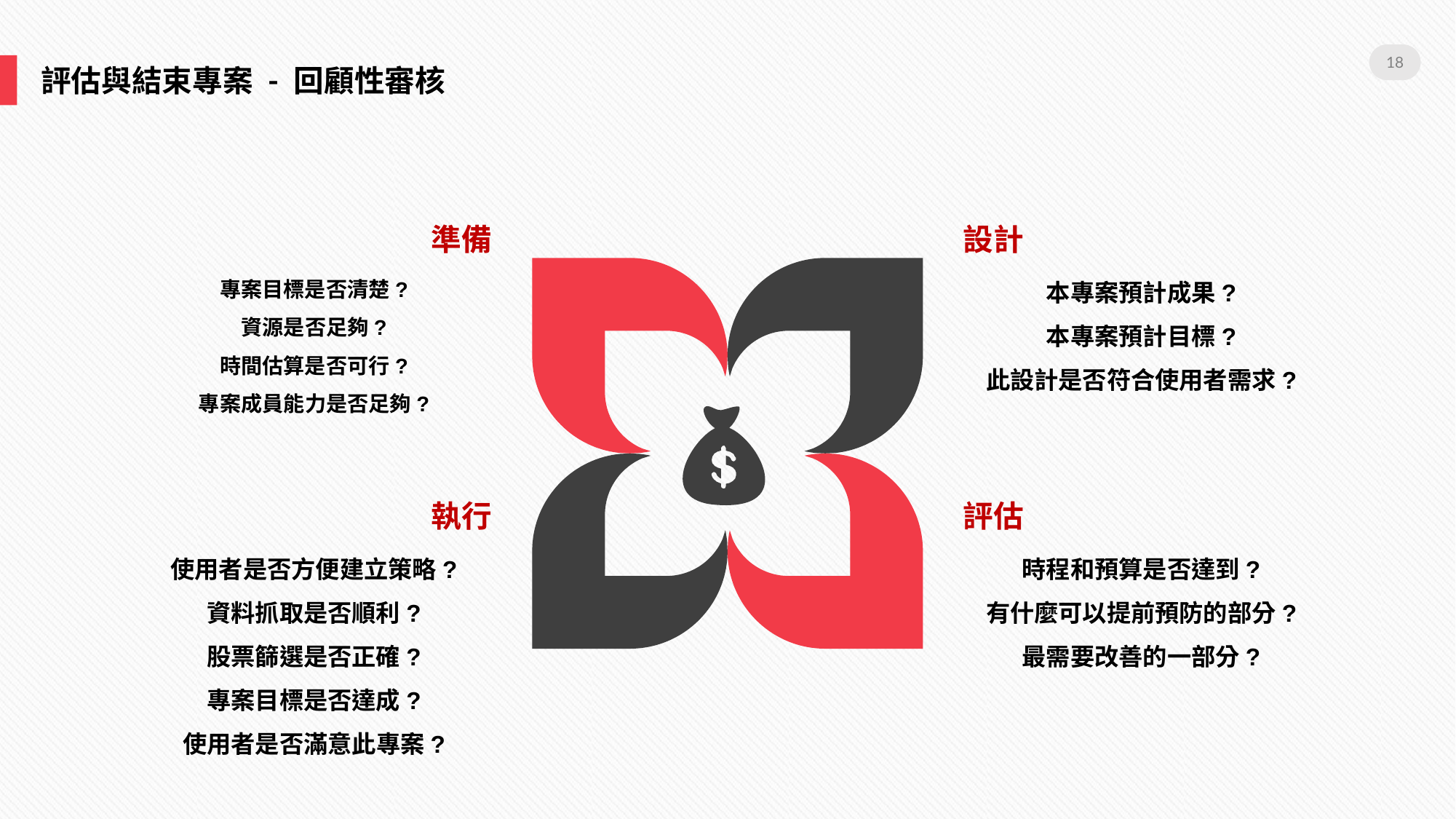

18
評估與結束專案 - 回顧性審核
準備
設計
專案目標是否清楚?
資源是否足夠?
時間估算是否可行?
專案成員能力是否足夠?

本專案預計成果?
本專案預計目標?
此設計是否符合使用者需求?
執行
評估
使用者是否方便建立策略?
資料抓取是否順利?
股票篩選是否正確?
專案目標是否達成?
使用者是否滿意此專案?
時程和預算是否達到?
有什麼可以提前預防的部分?
最需要改善的一部分?